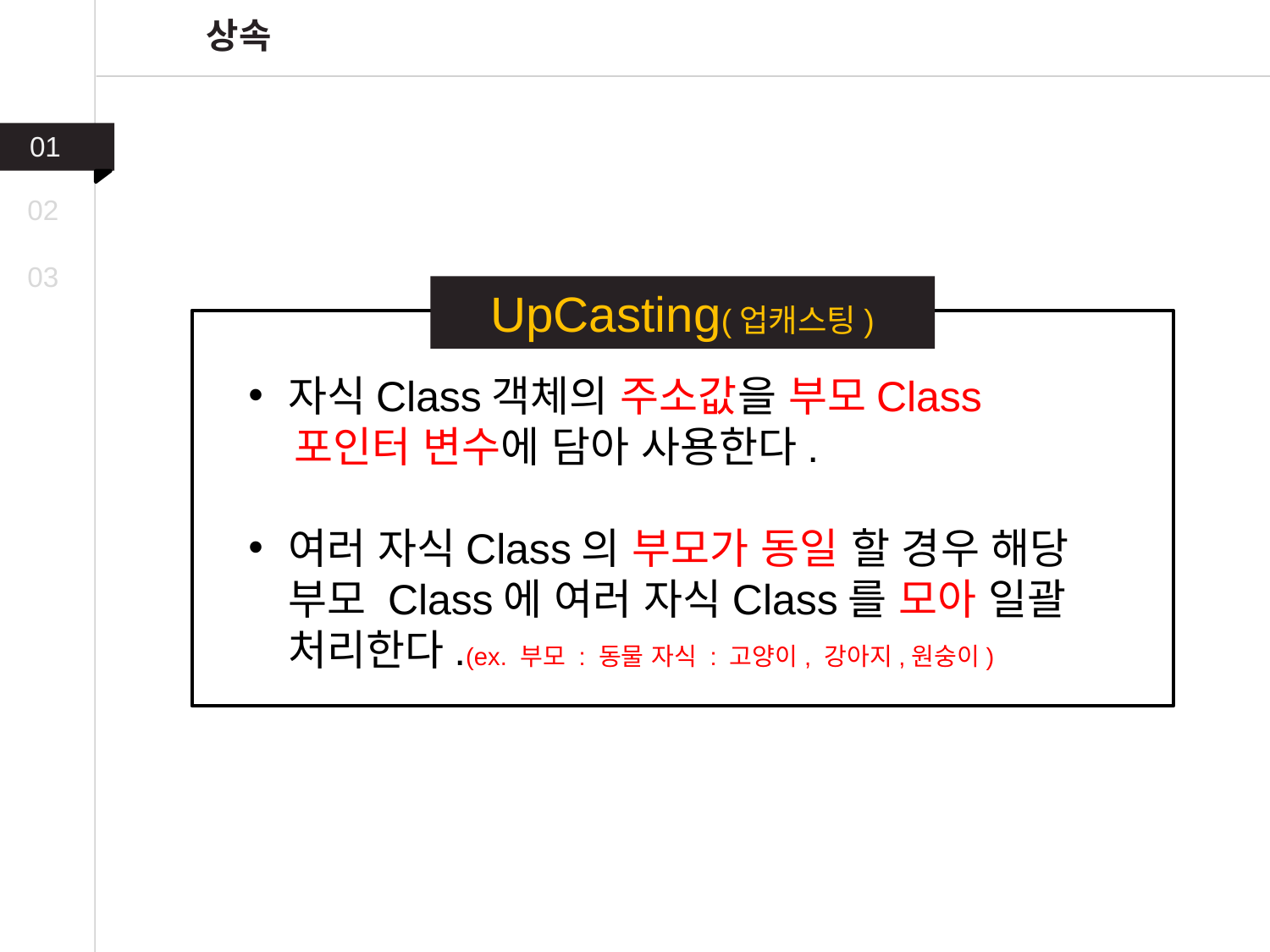

상속
01

02
03
UpCasting(업캐스팅)

자식Class객체의 주소값을 부모Class
   포인터 변수에 담아 사용한다.

여러 자식Class의 부모가 동일 할 경우 해당 부모 Class에 여러 자식Class를 모아 일괄 처리한다.(ex. 부모 : 동물 자식 : 고양이, 강아지,원숭이)